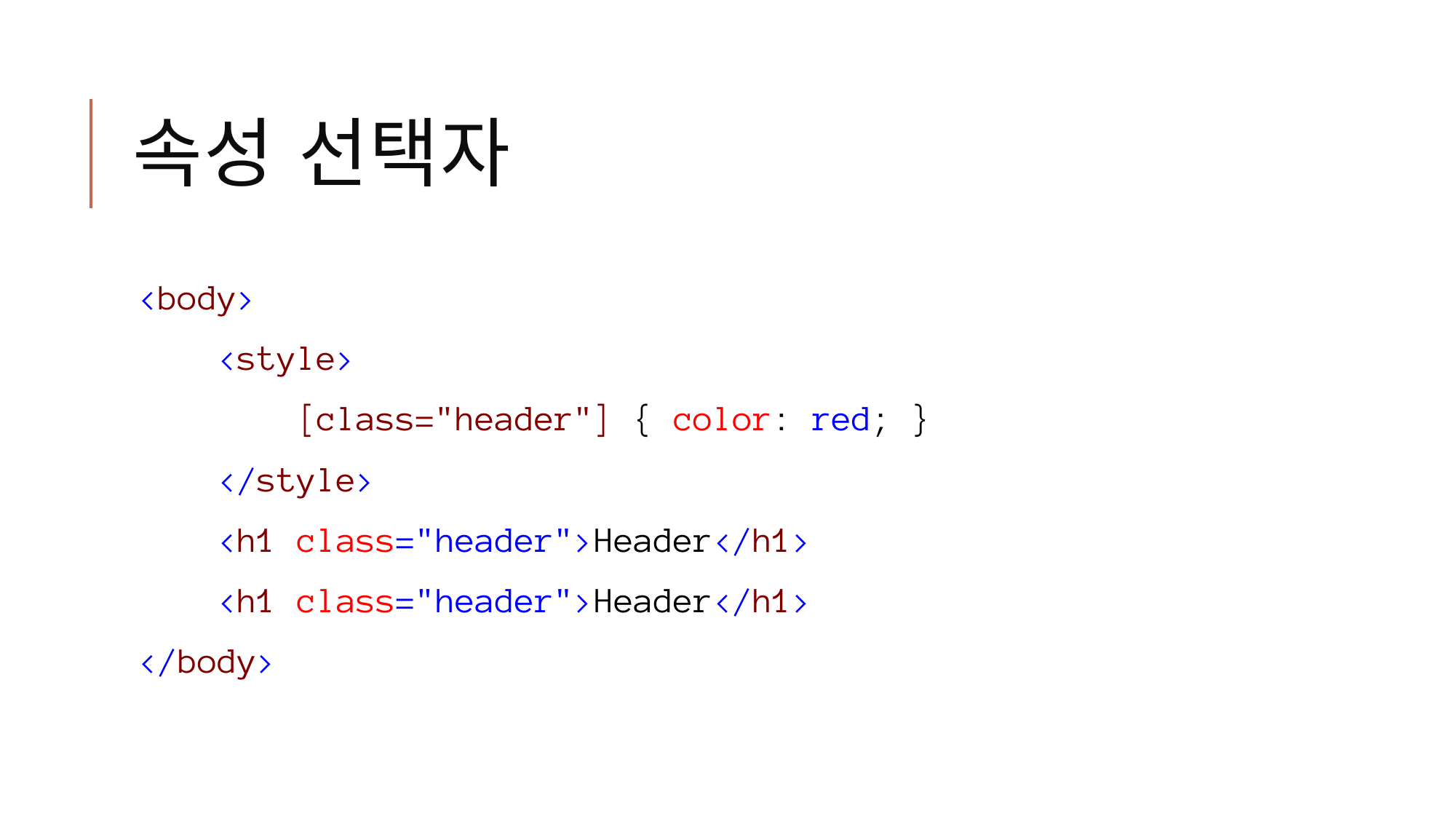

# 속성 선택자
<body>
    <style>
        [class="header"] { color: red; }
    </style>
    <h1 class="header">Header</h1>
    <h1 class="header">Header</h1>
</body>